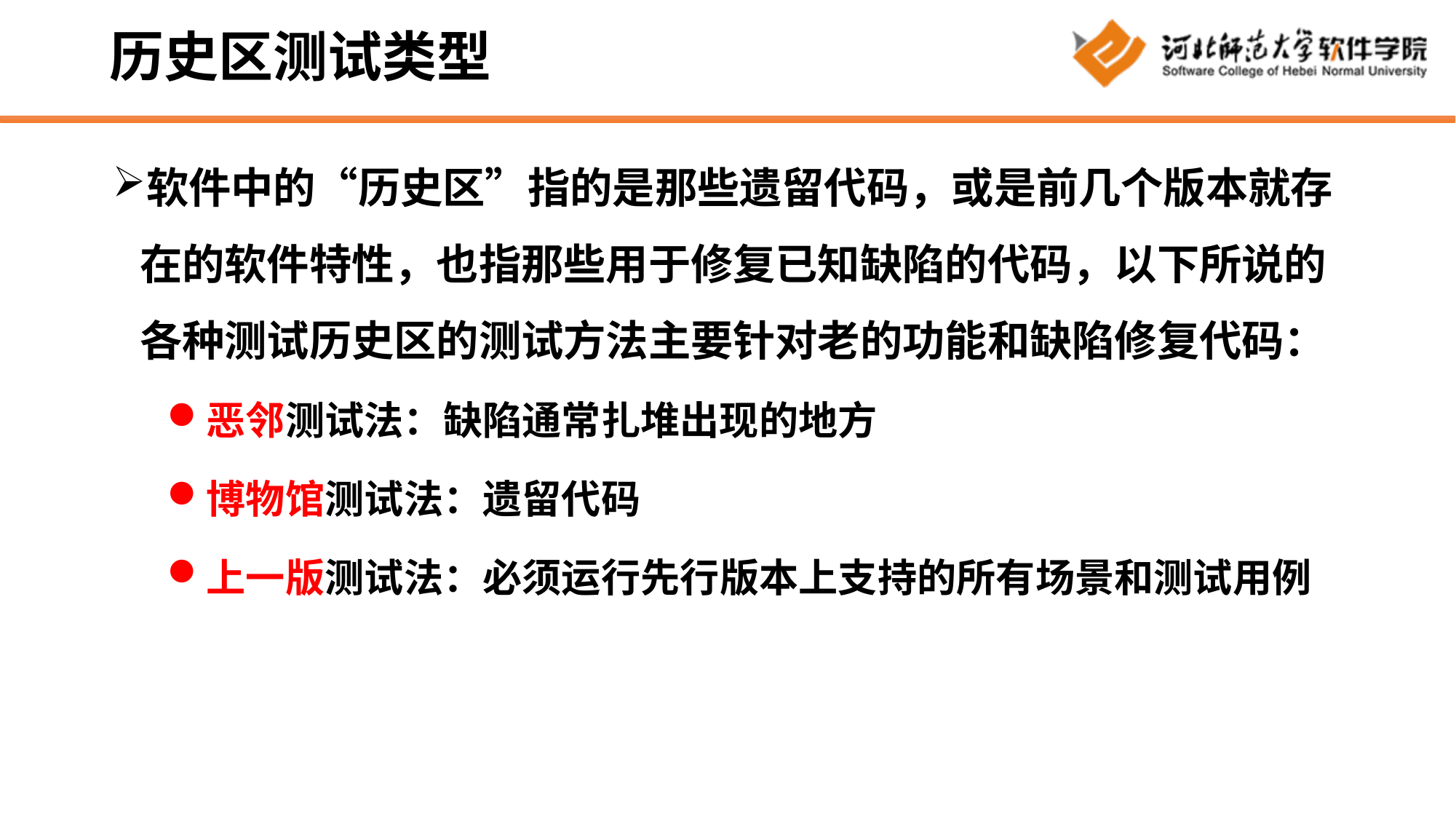

# 历史区测试类型
软件中的“历史区”指的是那些遗留代码，或是前几个版本就存在的软件特性，也指那些用于修复已知缺陷的代码，以下所说的各种测试历史区的测试方法主要针对老的功能和缺陷修复代码：
恶邻测试法：缺陷通常扎堆出现的地方
博物馆测试法：遗留代码
上一版测试法：必须运行先行版本上支持的所有场景和测试用例